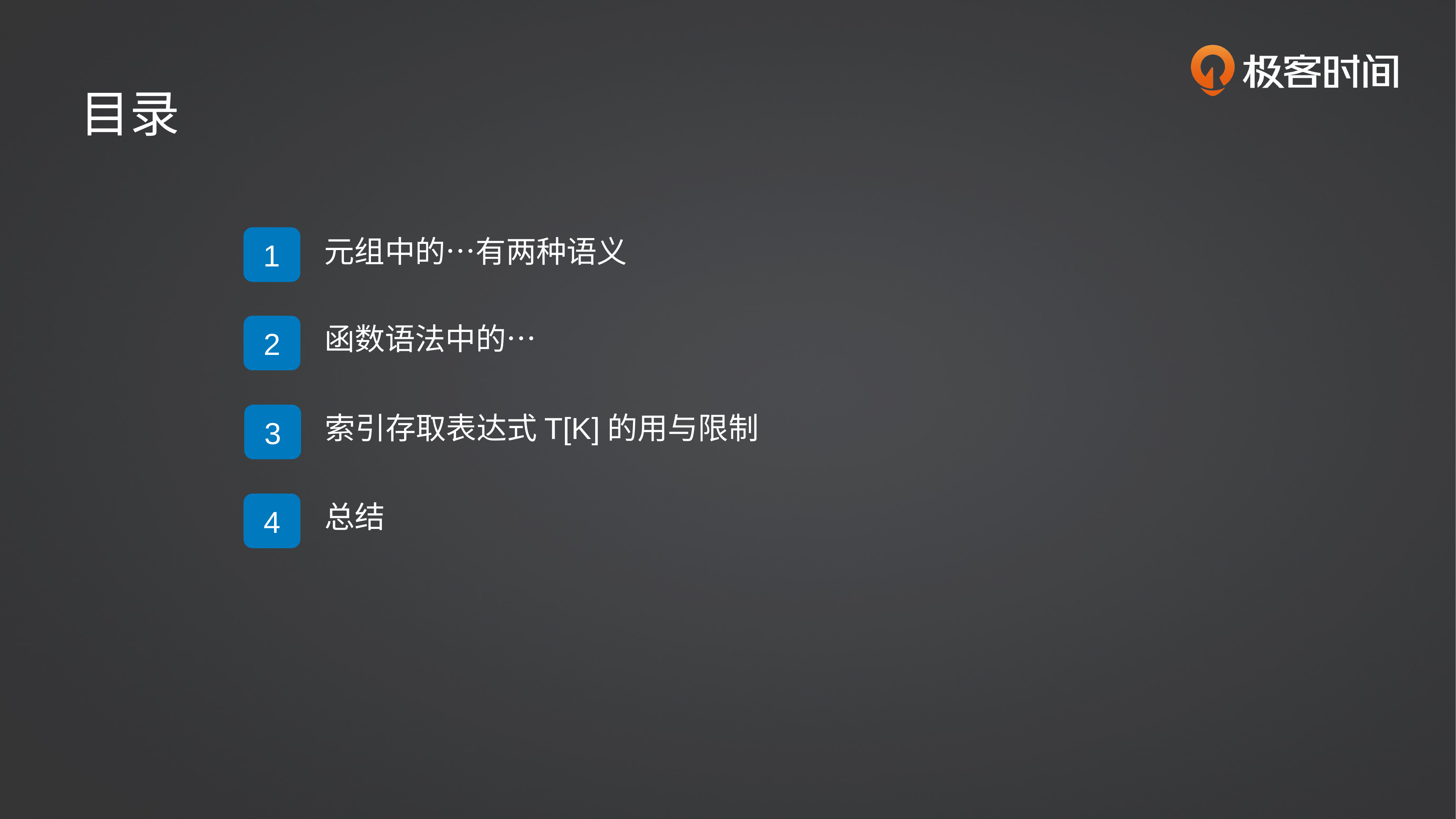

目录

1
元组中的…有两种语义

2
函数语法中的…

3
索引存取表达式T[K]的用与限制

4
总结